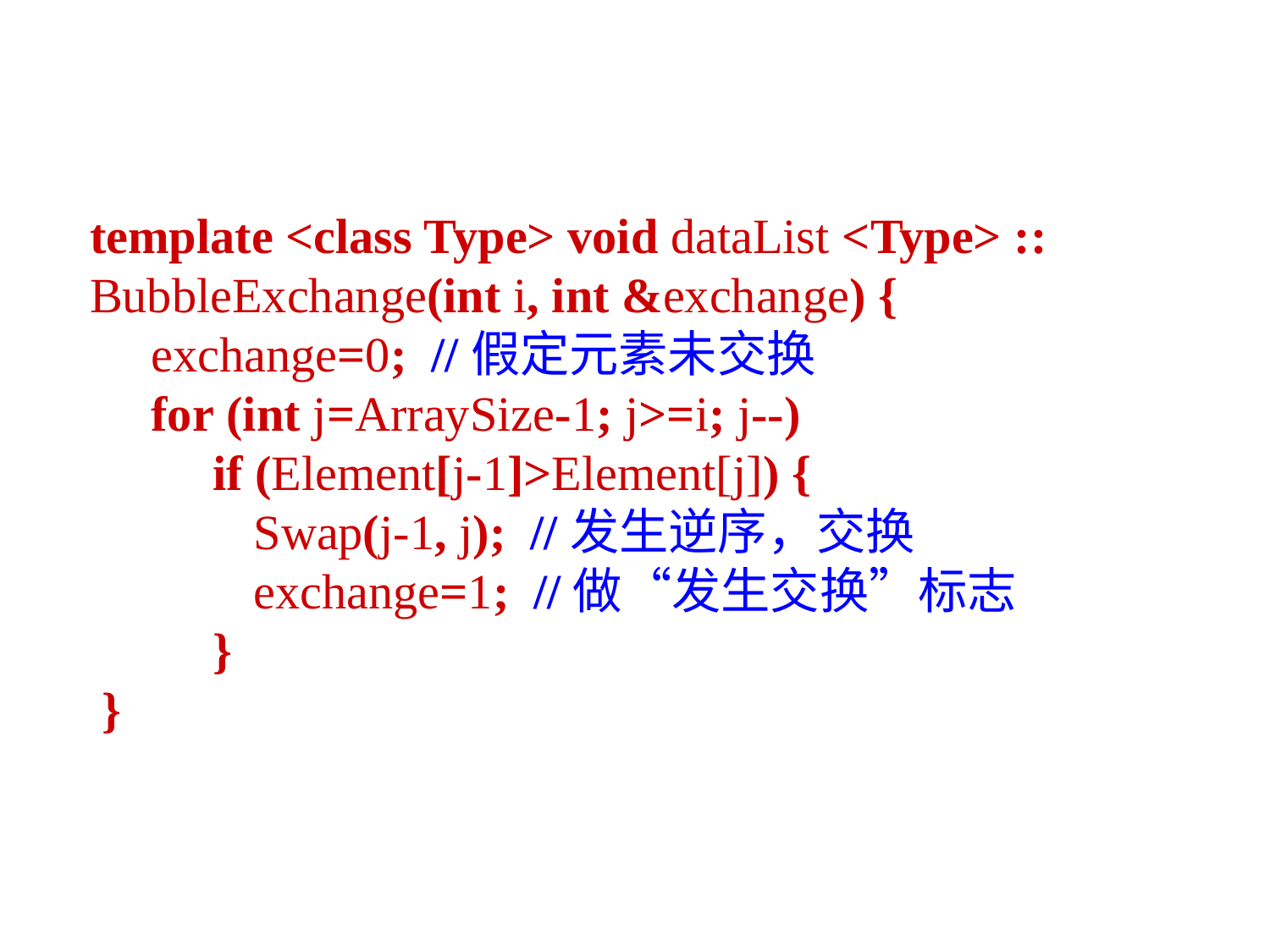

template <class Type> void dataList <Type> ::
BubbleExchange(int i, int &exchange) {
     exchange=0;  //假定元素未交换
     for (int j=ArraySize-1; j>=i; j--)
          if (Element[j-1]>Element[j]) {
	   Swap(j-1, j);  //发生逆序，交换
	   exchange=1;  //做“发生交换”标志
          }
 }
101